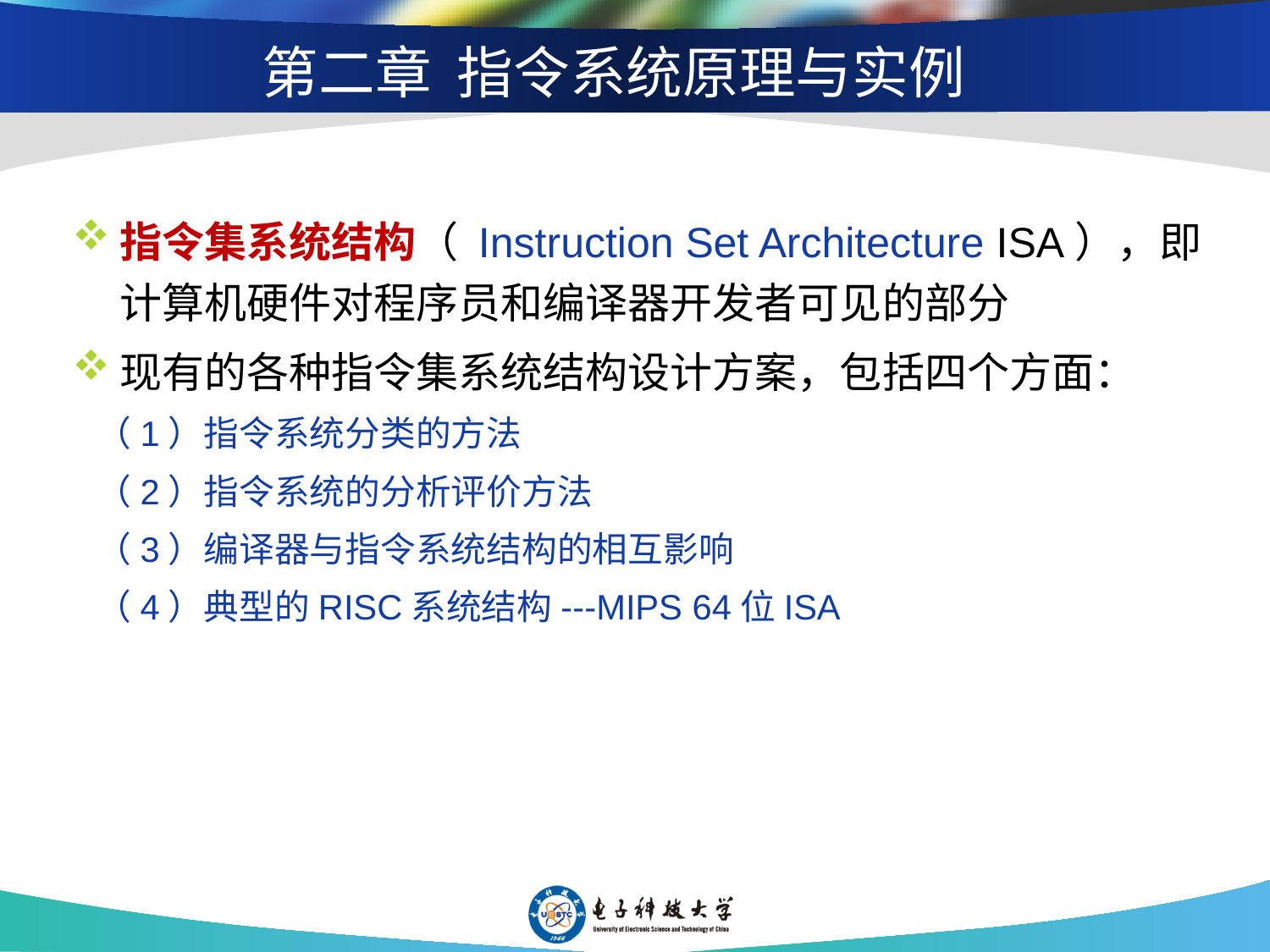

# 第二章  指令系统原理与实例
指令集系统结构（ Instruction Set Architecture ISA），即计算机硬件对程序员和编译器开发者可见的部分
现有的各种指令集系统结构设计方案，包括四个方面：
  （1）指令系统分类的方法
  （2）指令系统的分析评价方法
  （3）编译器与指令系统结构的相互影响
  （4）典型的RISC系统结构---MIPS 64位ISA
3